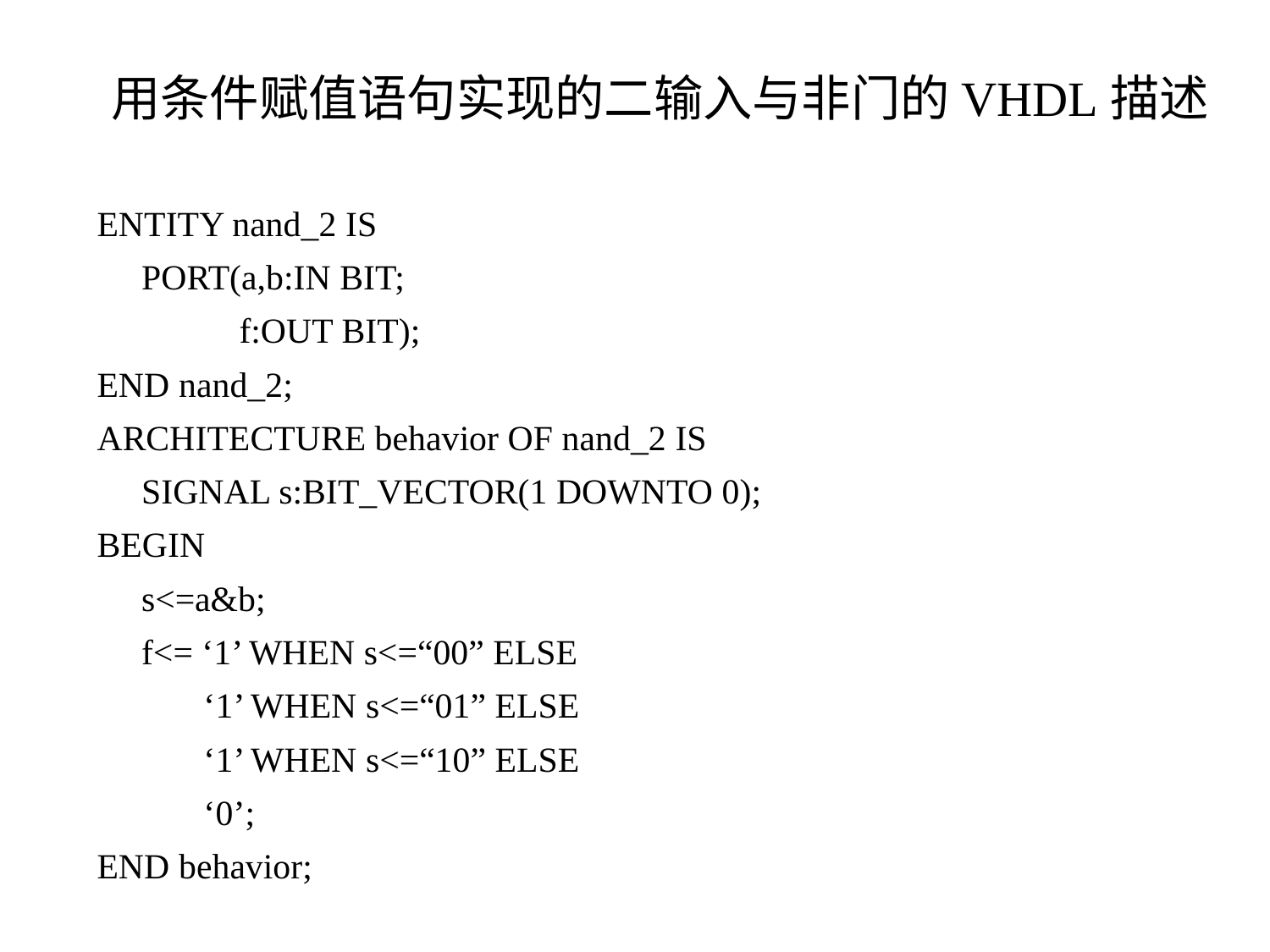

# 用条件赋值语句实现的二输入与非门的VHDL描述
ENTITY nand_2 IS
     PORT(a,b:IN BIT;
                f:OUT BIT);
END nand_2;
ARCHITECTURE behavior OF nand_2 IS
     SIGNAL s:BIT_VECTOR(1 DOWNTO 0);
BEGIN
     s<=a&b;
     f<= ‘1’ WHEN s<=“00” ELSE
            ‘1’ WHEN s<=“01” ELSE
            ‘1’ WHEN s<=“10” ELSE
            ‘0’;
END behavior;